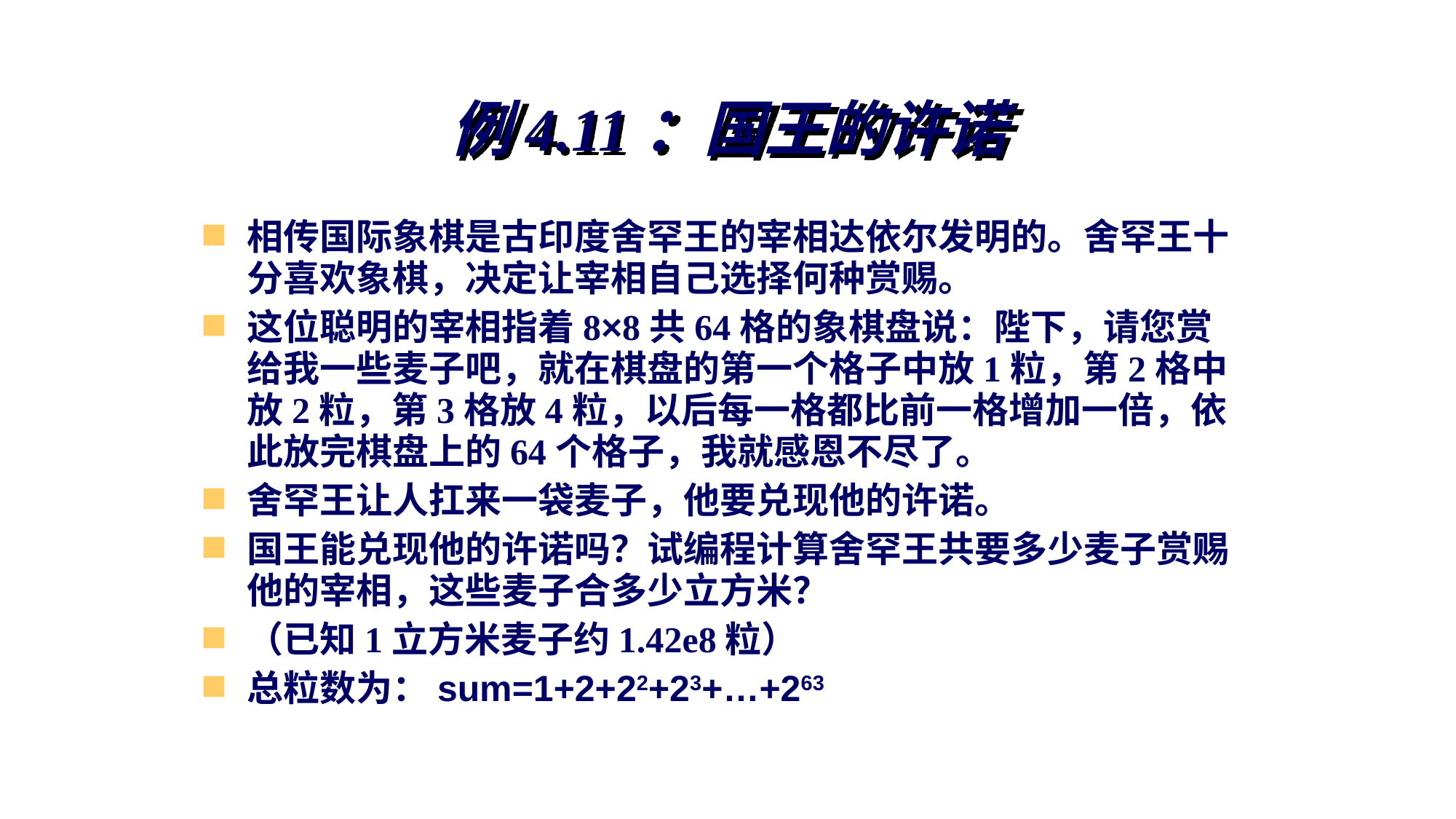

# 例4.11：国王的许诺
相传国际象棋是古印度舍罕王的宰相达依尔发明的。舍罕王十分喜欢象棋，决定让宰相自己选择何种赏赐。
这位聪明的宰相指着8×8共64格的象棋盘说：陛下，请您赏给我一些麦子吧，就在棋盘的第一个格子中放1粒，第2格中放2粒，第3格放4粒，以后每一格都比前一格增加一倍，依此放完棋盘上的64个格子，我就感恩不尽了。
舍罕王让人扛来一袋麦子，他要兑现他的许诺。
国王能兑现他的许诺吗？试编程计算舍罕王共要多少麦子赏赐他的宰相，这些麦子合多少立方米？
（已知1立方米麦子约1.42e8粒）
总粒数为：sum=1+2+22+23+…+263